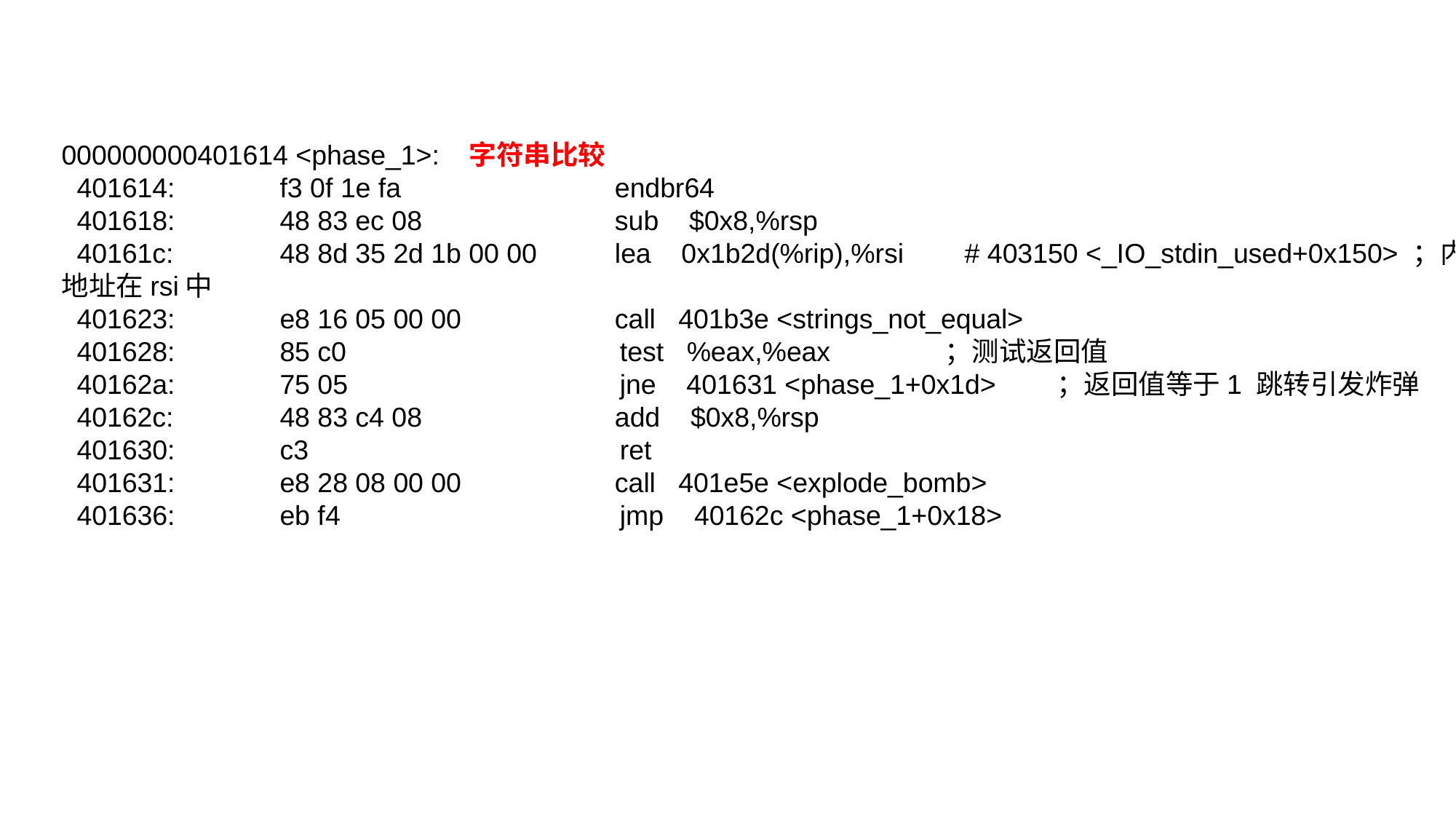

000000000401614 <phase_1>:   字符串比较
  401614:	f3 0f 1e fa                    	 endbr64
  401618:	48 83 ec 08                 	 sub    $0x8,%rsp
  40161c:	48 8d 35 2d 1b 00 00 	 lea    0x1b2d(%rip),%rsi        # 403150 <_IO_stdin_used+0x150> ；内定符串地址在rsi中
  401623:	e8 16 05 00 00       	 call   401b3e <strings_not_equal>
  401628:	85 c0                	                test   %eax,%eax              ；测试返回值
  40162a:	75 05                	                jne    401631 <phase_1+0x1d>       ；返回值等于1 跳转引发炸弹
  40162c:	48 83 c4 08                     	 add    $0x8,%rsp
  401630:	c3                   	                ret
  401631:	e8 28 08 00 00       	 call   401e5e <explode_bomb>
  401636:	eb f4                	                jmp    40162c <phase_1+0x18>